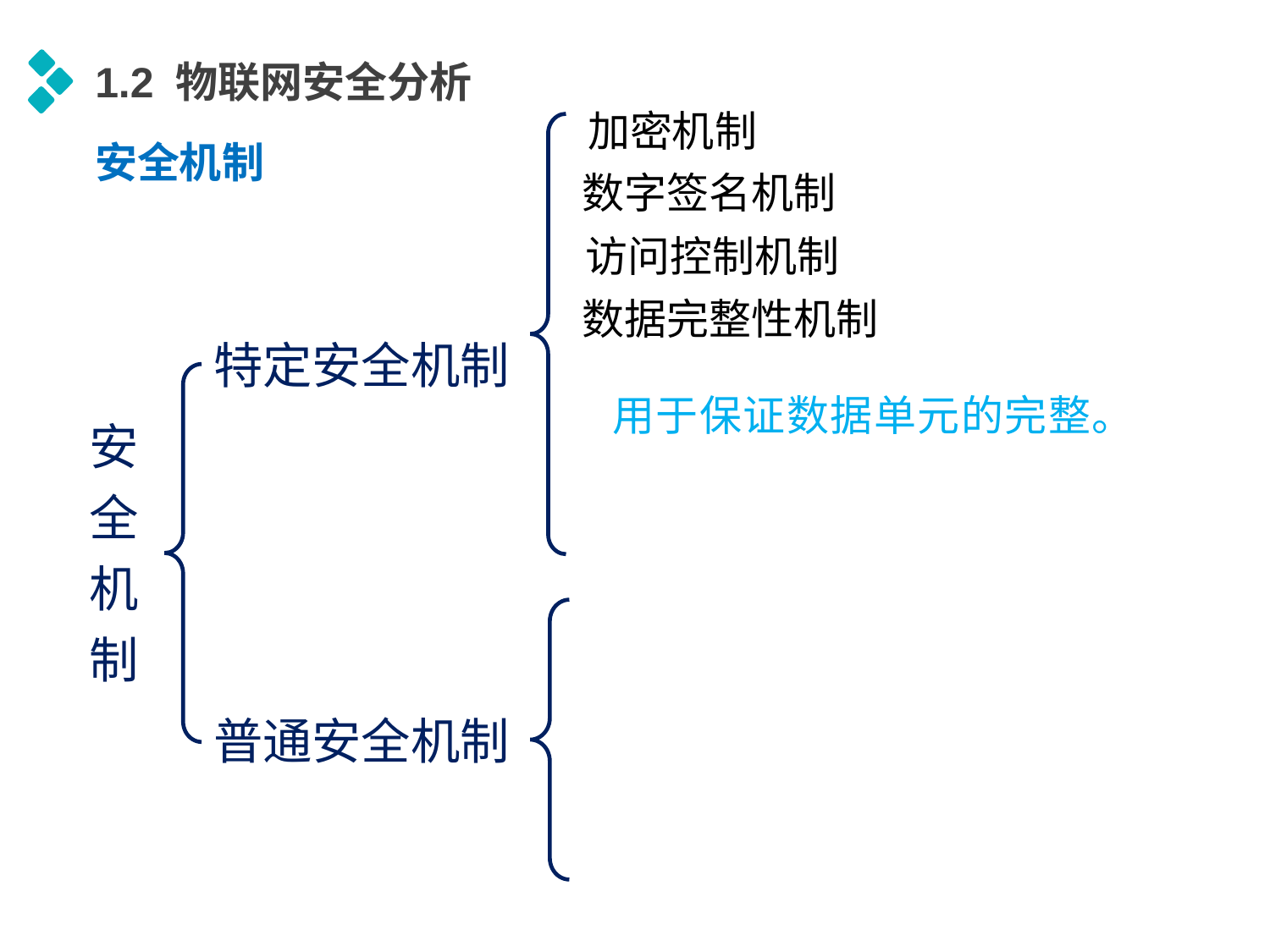

1.2 物联网安全分析

加密机制

安全机制
数字签名机制
访问控制机制
数据完整性机制
特定安全机制
用于保证数据单元的完整。
安全机制

普通安全机制
延时符